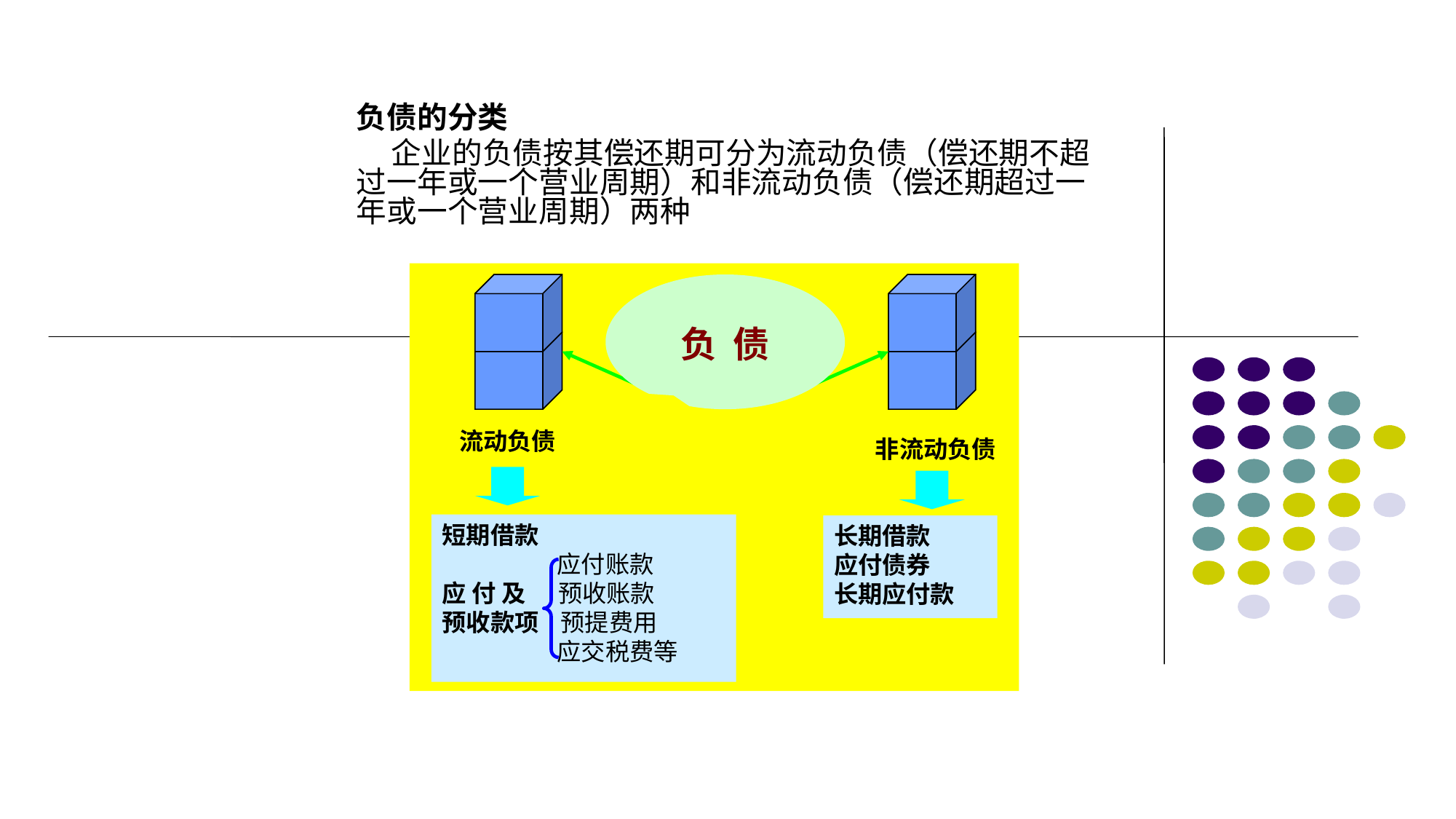

负债的分类
    企业的负债按其偿还期可分为流动负债（偿还期不超过一年或一个营业周期）和非流动负债（偿还期超过一年或一个营业周期）两种

负  债

流动负债
非流动负债

短期借款
                    应付账款
应 付 及      预收账款
预收款项    预提费用
                    应交税费等

长期借款
应付债券
长期应付款